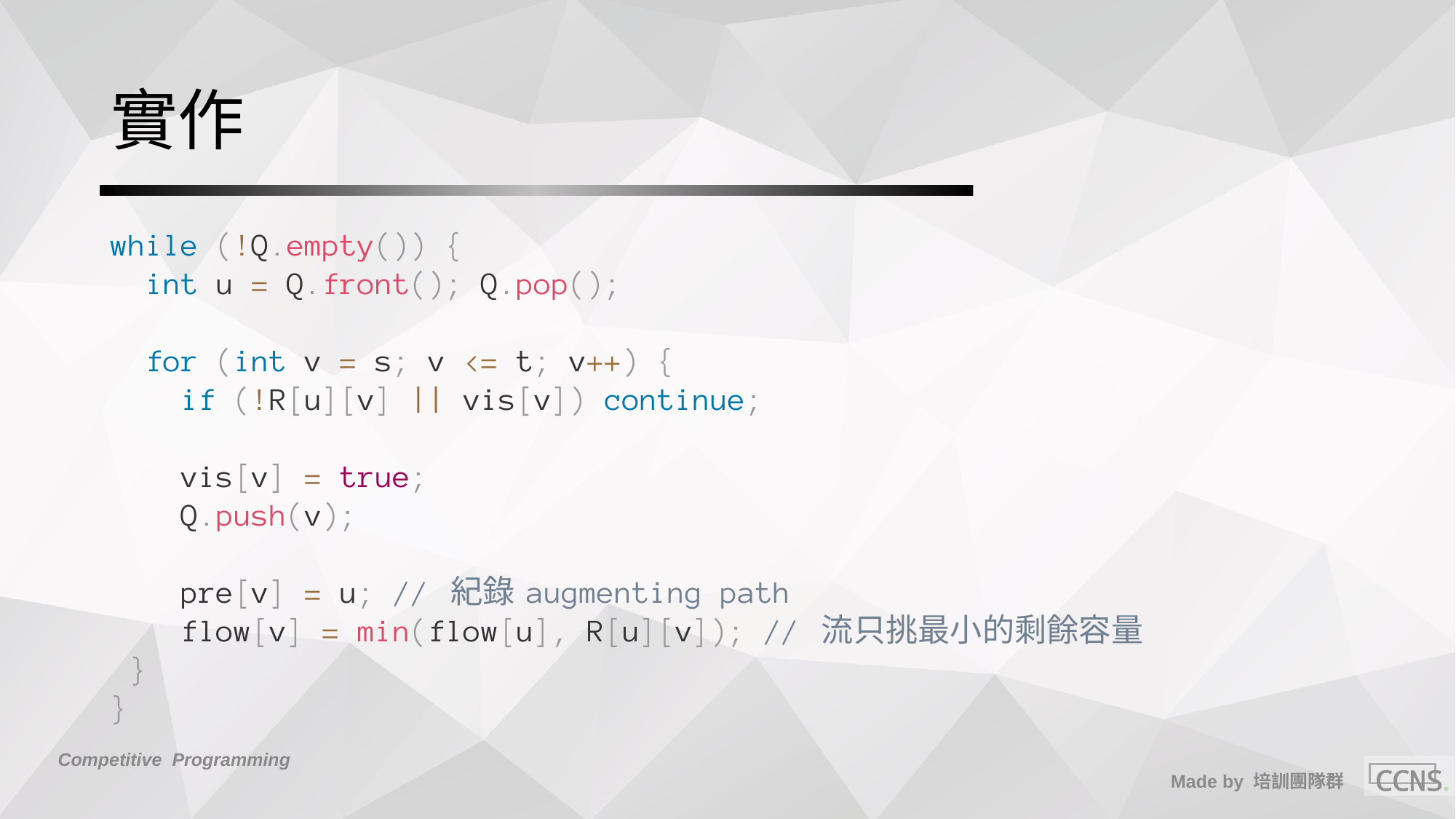

# 實作
while (!Q.empty()) {
  int u = Q.front(); Q.pop();
  for (int v = s; v <= t; v++) {
    if (!R[u][v] || vis[v]) continue;
    vis[v] = true;
    Q.push(v);
    pre[v] = u; // 紀錄 augmenting path
    flow[v] = min(flow[u], R[u][v]); // 流只挑最小的剩餘容量
  }
}